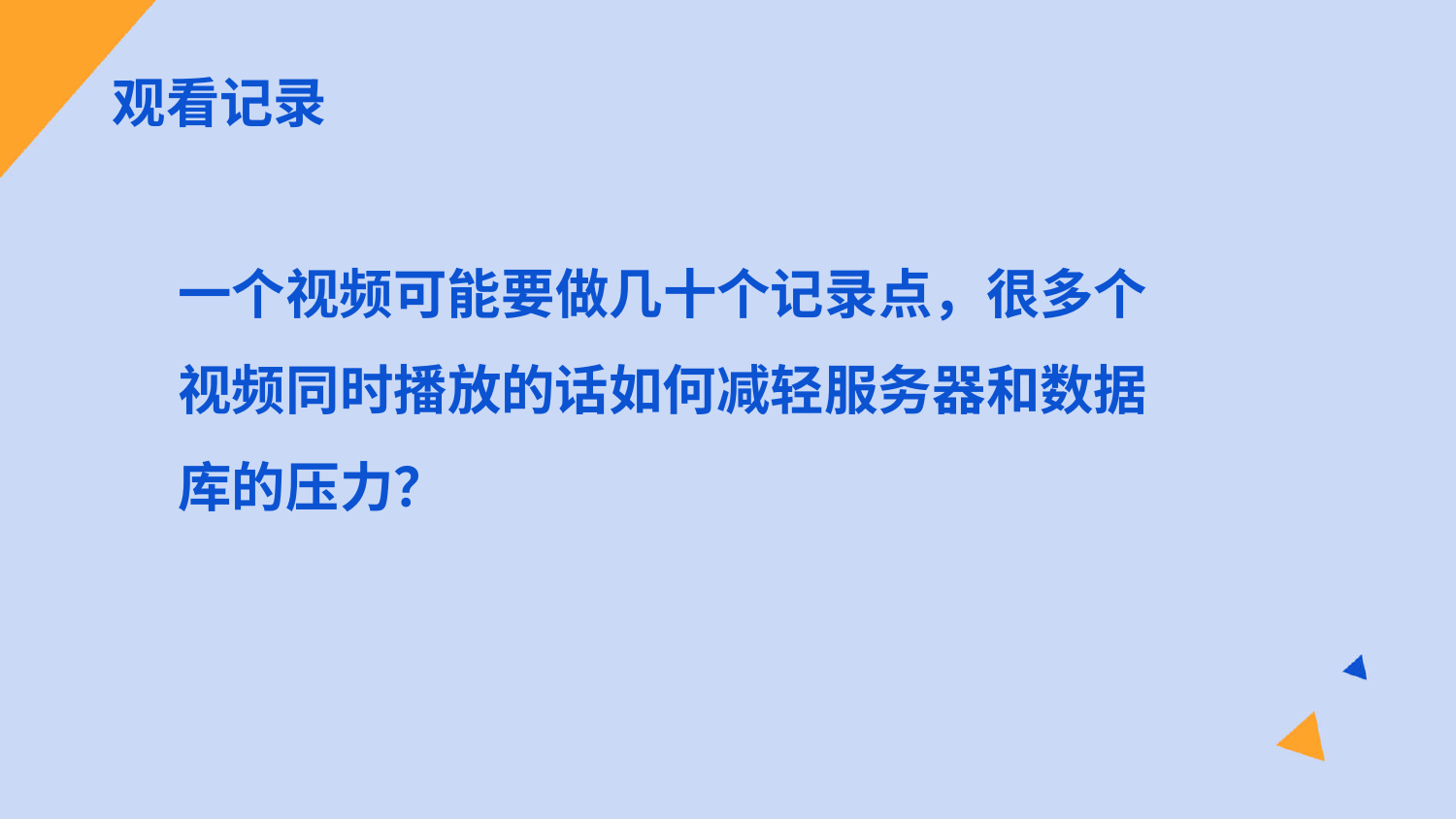

观看记录

一个视频可能要做几十个记录点，很多个视频同时播放的话如何减轻服务器和数据库的压力？